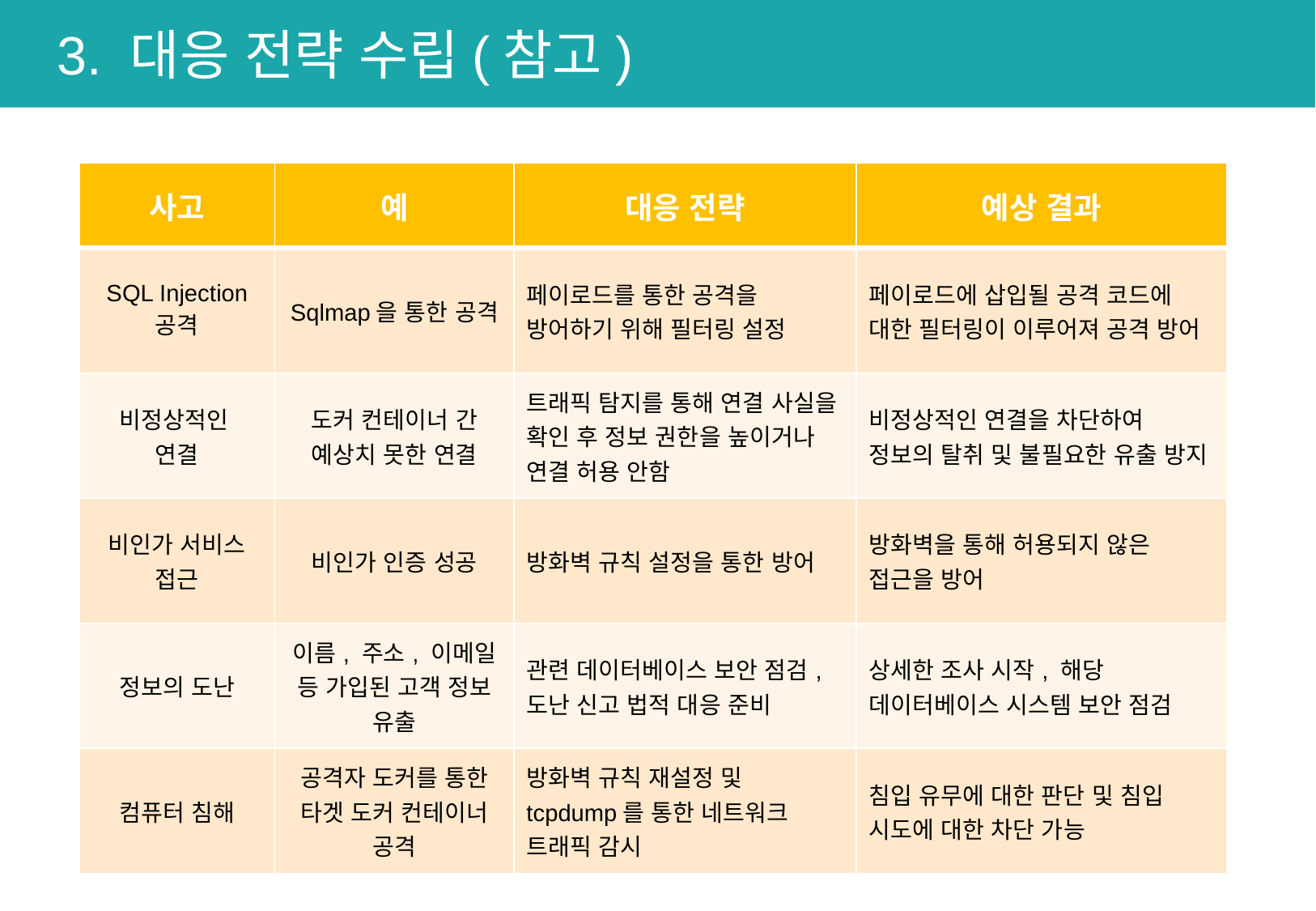

# 3. 대응 전략 수립(참고)
| 사고 | 예 | 대응 전략 | 예상 결과 |
| --- | --- | --- | --- |
| SQL Injection 공격 | Sqlmap을 통한 공격 | 페이로드를 통한 공격을 방어하기 위해 필터링 설정 | 페이로드에 삽입될 공격 코드에 대한 필터링이 이루어져 공격 방어 |
| 비정상적인 연결 | 도커 컨테이너 간 예상치 못한 연결 | 트래픽 탐지를 통해 연결 사실을 확인 후 정보 권한을 높이거나 연결 허용 안함 | 비정상적인 연결을 차단하여 정보의 탈취 및 불필요한 유출 방지 |
| 비인가 서비스 접근 | 비인가 인증 성공 | 방화벽 규칙 설정을 통한 방어 | 방화벽을 통해 허용되지 않은 접근을 방어 |
| 정보의 도난 | 이름, 주소, 이메일 등 가입된 고객 정보 유출 | 관련 데이터베이스 보안 점검, 도난 신고 법적 대응 준비 | 상세한 조사 시작, 해당 데이터베이스 시스템 보안 점검 |
| 컴퓨터 침해 | 공격자 도커를 통한 타겟 도커 컨테이너 공격 | 방화벽 규칙 재설정 및 tcpdump를 통한 네트워크 트래픽 감시 | 침입 유무에 대한 판단 및 침입 시도에 대한 차단 가능 |